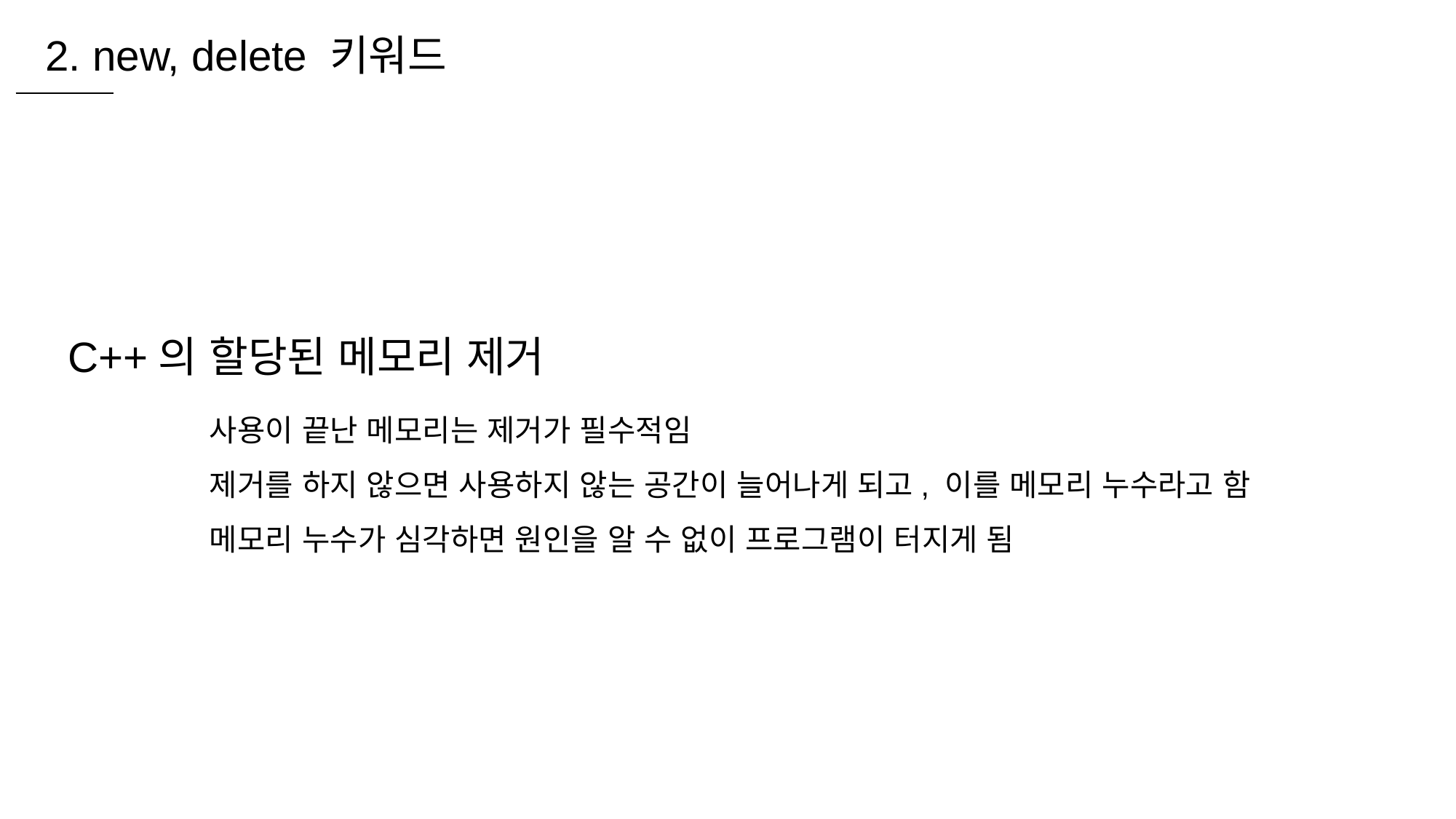

2. new, delete 키워드
C++의 할당된 메모리 제거
사용이 끝난 메모리는 제거가 필수적임
제거를 하지 않으면 사용하지 않는 공간이 늘어나게 되고, 이를 메모리 누수라고 함
메모리 누수가 심각하면 원인을 알 수 없이 프로그램이 터지게 됨